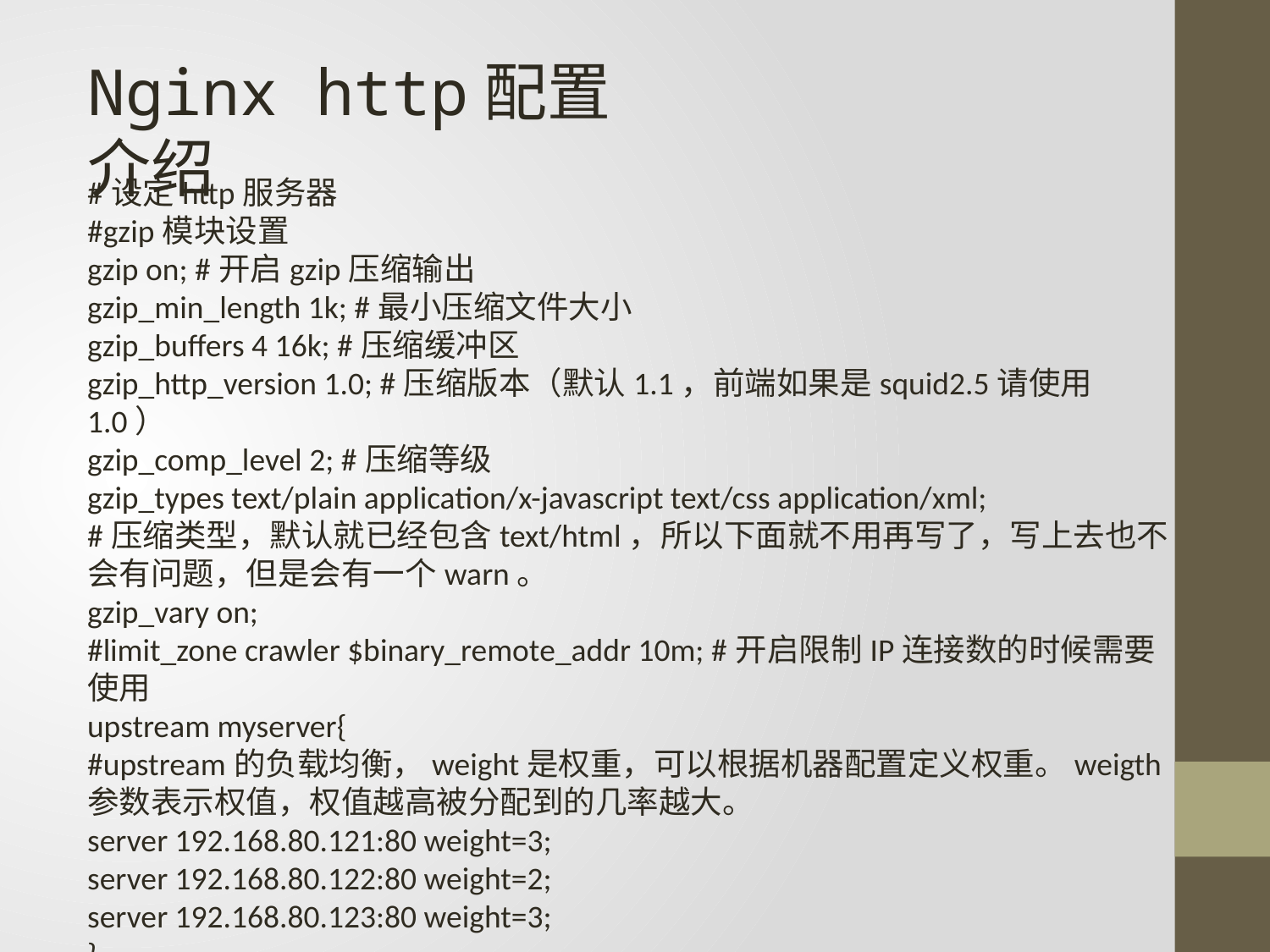

Nginx http配置介绍
#设定http服务器
#gzip模块设置
gzip on; #开启gzip压缩输出
gzip_min_length 1k; #最小压缩文件大小
gzip_buffers 4 16k; #压缩缓冲区
gzip_http_version 1.0; #压缩版本（默认1.1，前端如果是squid2.5请使用1.0）
gzip_comp_level 2; #压缩等级
gzip_types text/plain application/x-javascript text/css application/xml;
#压缩类型，默认就已经包含text/html，所以下面就不用再写了，写上去也不会有问题，但是会有一个warn。
gzip_vary on;
#limit_zone crawler $binary_remote_addr 10m; #开启限制IP连接数的时候需要使用
upstream myserver{
#upstream的负载均衡，weight是权重，可以根据机器配置定义权重。weigth参数表示权值，权值越高被分配到的几率越大。
server 192.168.80.121:80 weight=3;
server 192.168.80.122:80 weight=2;
server 192.168.80.123:80 weight=3;
}